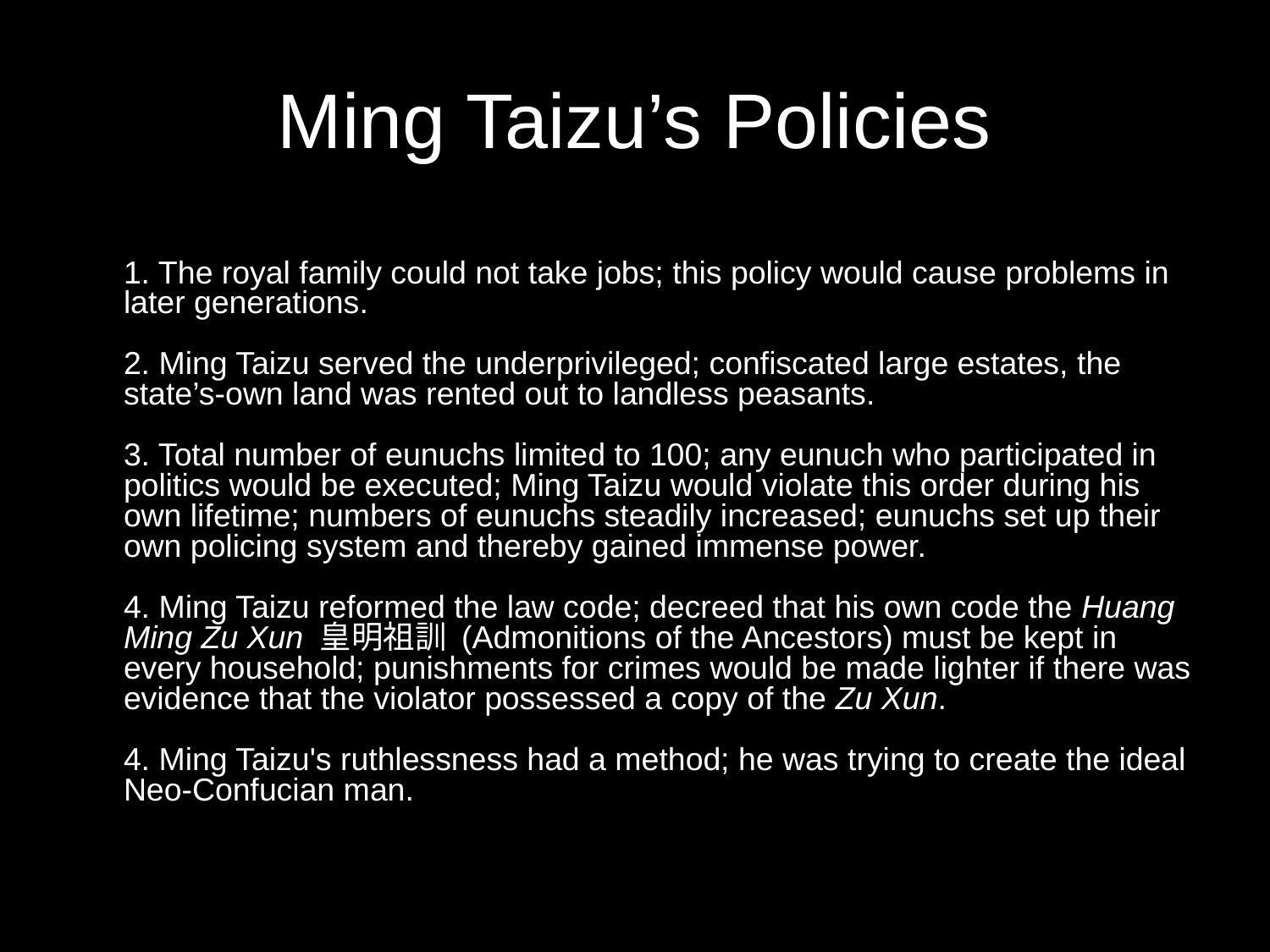

# Ming Taizu’s Policies
1. The royal family could not take jobs; this policy would cause problems in later generations.
2. Ming Taizu served the underprivileged; confiscated large estates, the state’s-own land was rented out to landless peasants.
3. Total number of eunuchs limited to 100; any eunuch who participated in politics would be executed; Ming Taizu would violate this order during his own lifetime; numbers of eunuchs steadily increased; eunuchs set up their own policing system and thereby gained immense power.
4. Ming Taizu reformed the law code; decreed that his own code the Huang Ming Zu Xun 皇明祖訓 (Admonitions of the Ancestors) must be kept in every household; punishments for crimes would be made lighter if there was evidence that the violator possessed a copy of the Zu Xun.
4. Ming Taizu's ruthlessness had a method; he was trying to create the ideal Neo-Confucian man.